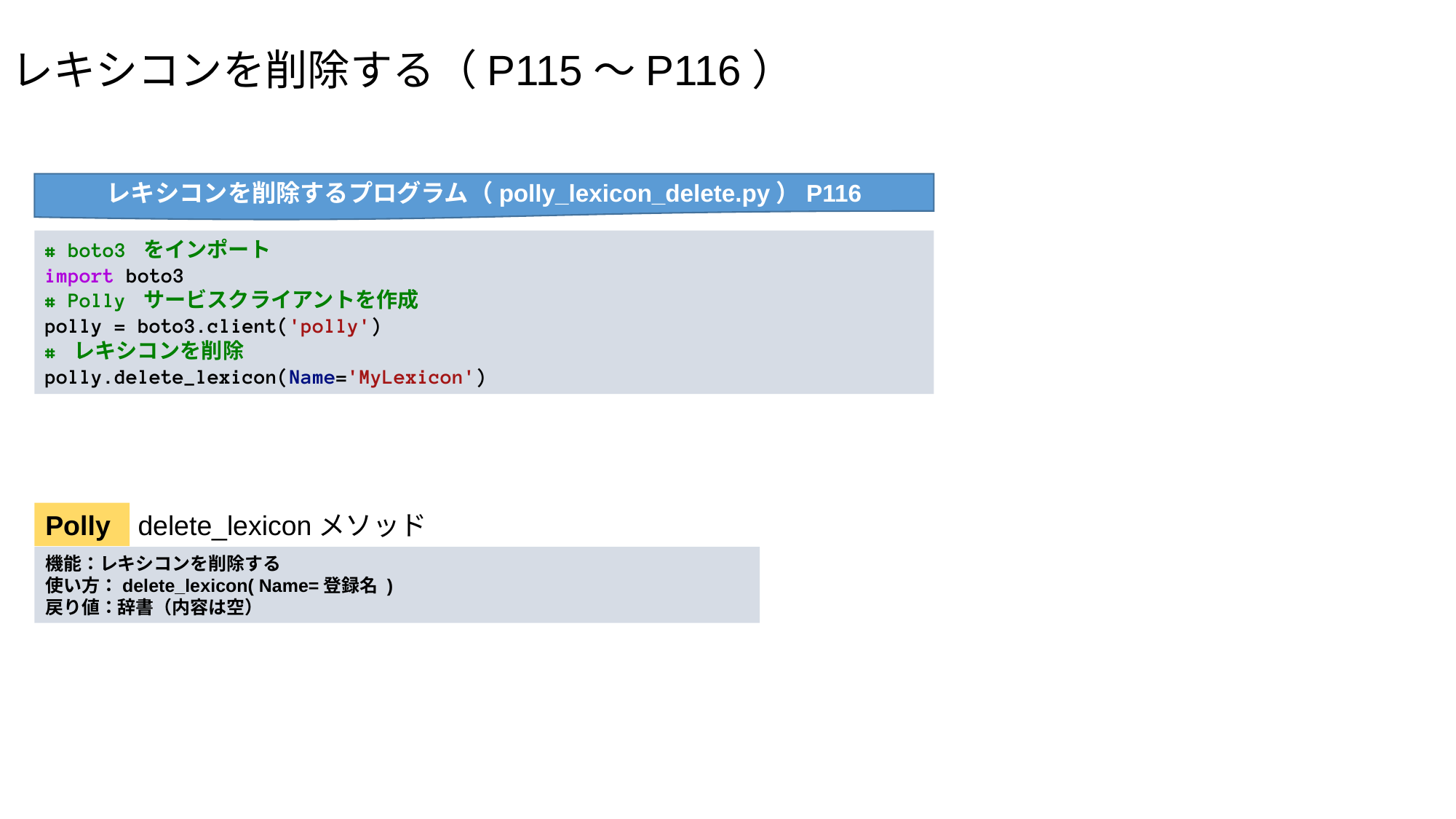

レキシコンを削除する（P115～P116）
レキシコンを削除するプログラム（polly_lexicon_delete.py）P116
# boto3 をインポート
import boto3
# Polly サービスクライアントを作成
polly = boto3.client('polly')
# レキシコンを削除
polly.delete_lexicon(Name='MyLexicon')
delete_lexiconメソッド
Polly
機能：レキシコンを削除する
使い方：delete_lexicon( Name=登録名 )
戻り値：辞書（内容は空）